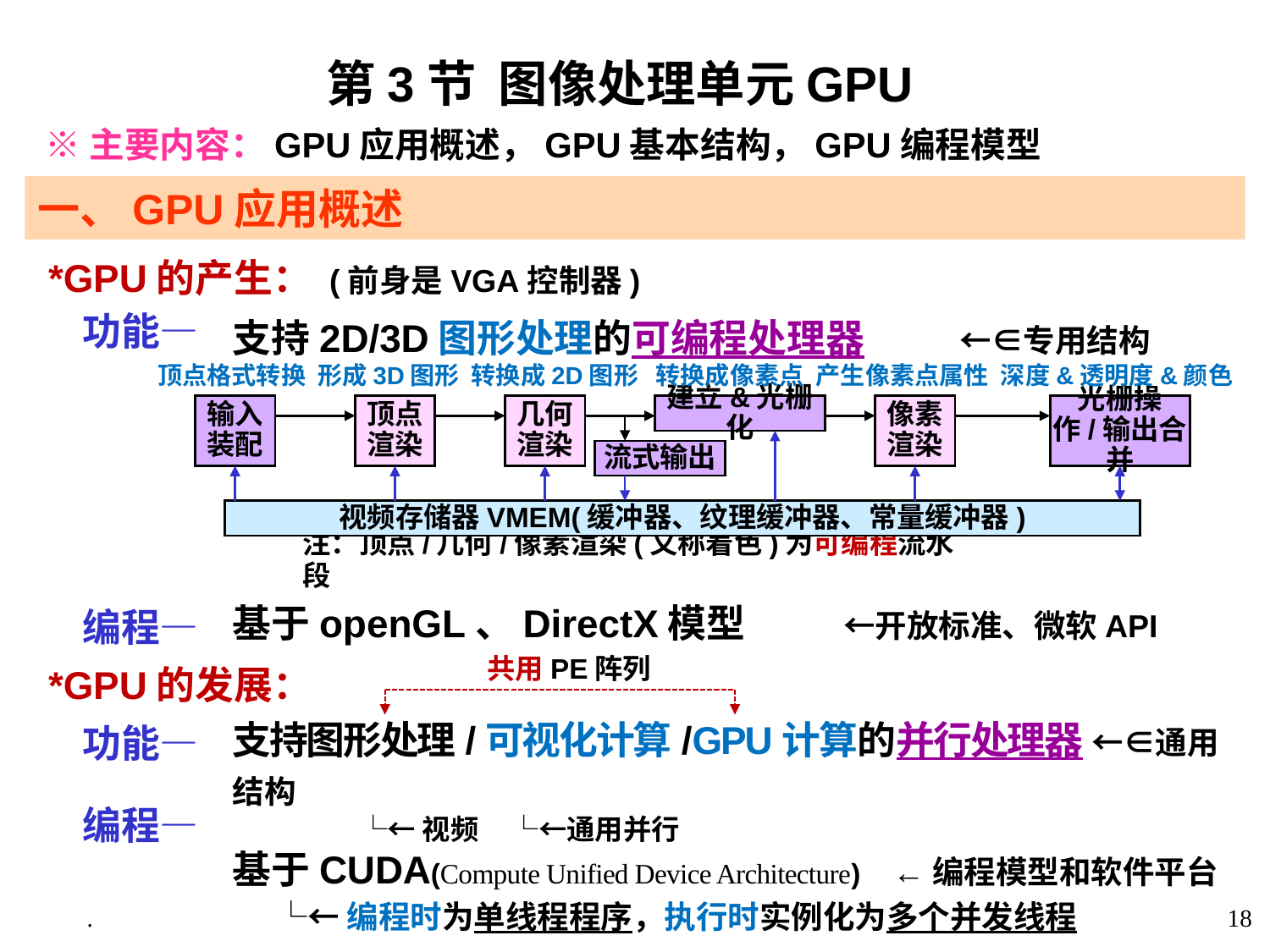

第3节  图像处理单元GPU
 ※主要内容：GPU应用概述，GPU基本结构，GPU编程模型
一、GPU应用概述
 *GPU的产生： (前身是VGA控制器)
    功能—

    编程—
 *GPU的发展：
    功能—

    编程—
支持2D/3D图形处理的可编程处理器             ←∈专用结构

基于openGL、DirectX模型           ←开放标准、微软API

支持图形处理/可视化计算/GPU计算的并行处理器 ←∈通用结构
                    └←视频     └←通用并行
基于CUDA(Compute Unified Device Architecture)   ←编程模型和软件平台
      └←编程时为单线程程序，执行时实例化为多个并发线程
顶点格式转换  形成3D图形  转换成2D图形   转换成像素点  产生像素点属性  深度&透明度&颜色
输入装配
顶点渲染
几何渲染
建立&光栅化
像素渲染
光栅操作/输出合并
流式输出
视频存储器VMEM(缓冲器、纹理缓冲器、常量缓冲器)
注：顶点/几何/像素渲染(又称着色)为可编程流水段
共用PE阵列
.
18